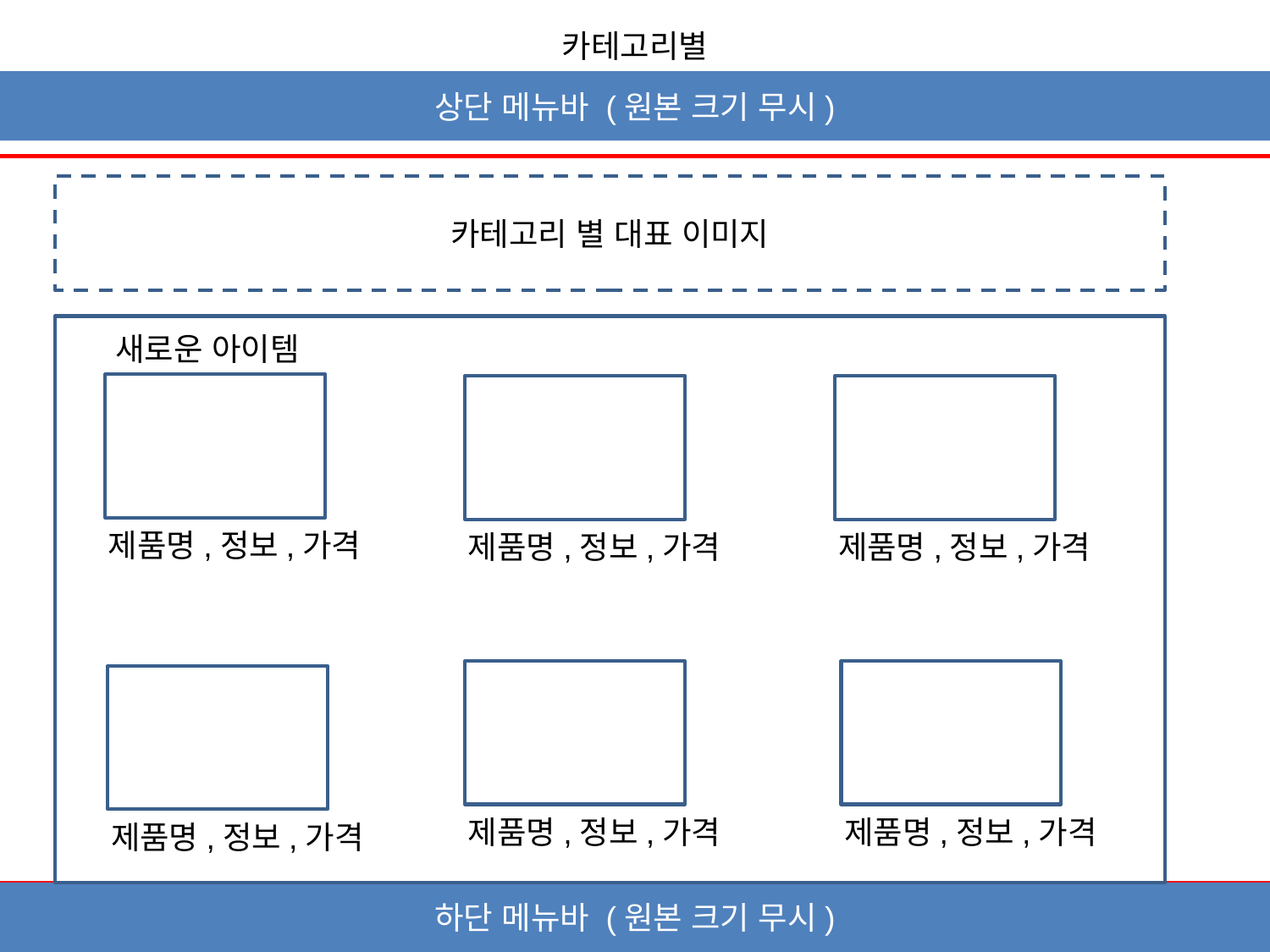

카테고리별
상단 메뉴바 (원본 크기 무시)

카테고리 별 대표 이미지

새로운 아이템

제품명,정보,가격
제품명,정보,가격
제품명,정보,가격

제품명,정보,가격
제품명,정보,가격
제품명,정보,가격
하단 메뉴바 (원본 크기 무시)